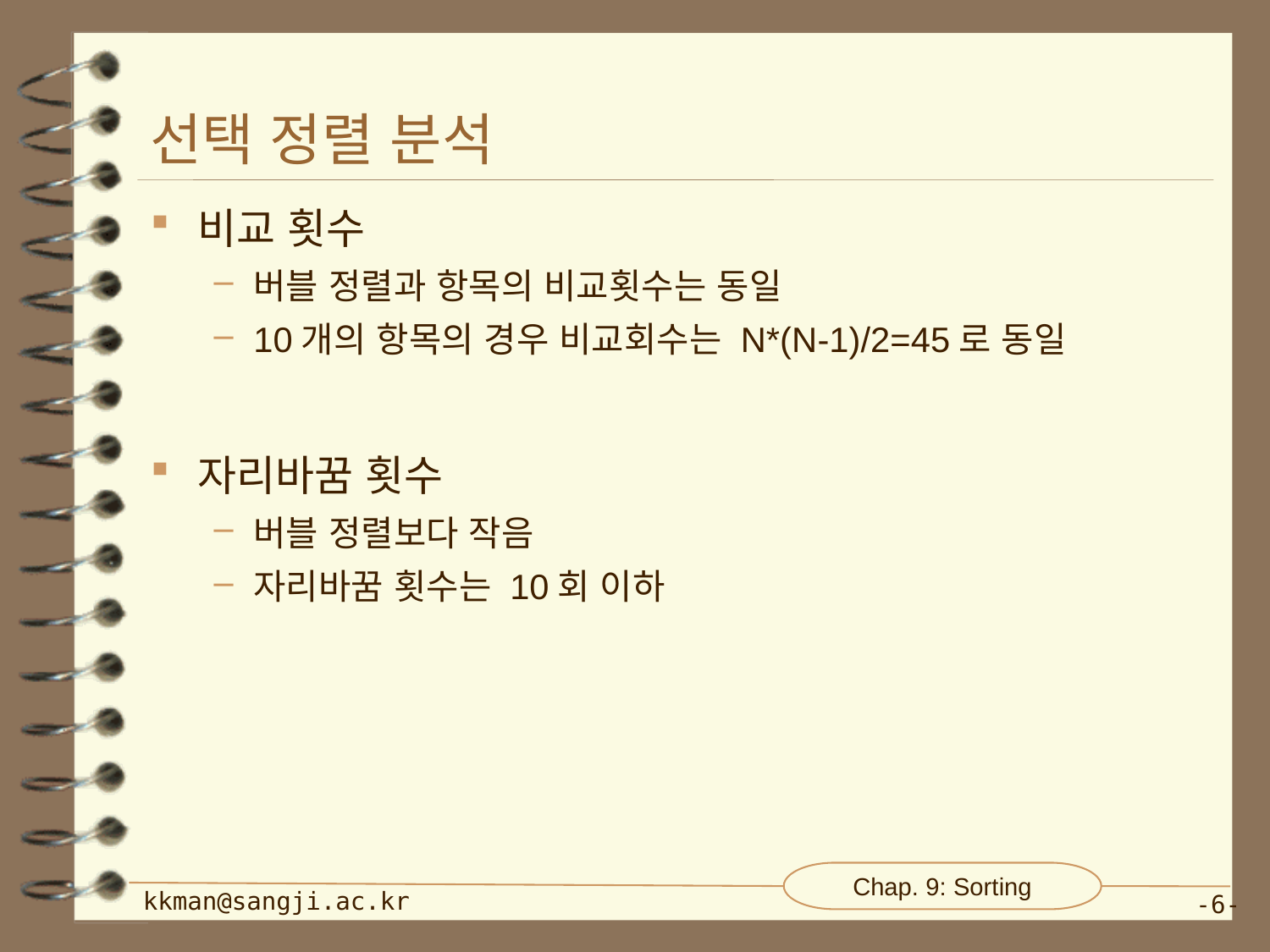

# 선택 정렬 분석
비교 횟수
버블 정렬과 항목의 비교횟수는 동일
10개의 항목의 경우 비교회수는 N*(N-1)/2=45로 동일

자리바꿈 횟수
버블 정렬보다 작음
자리바꿈 횟수는 10회 이하